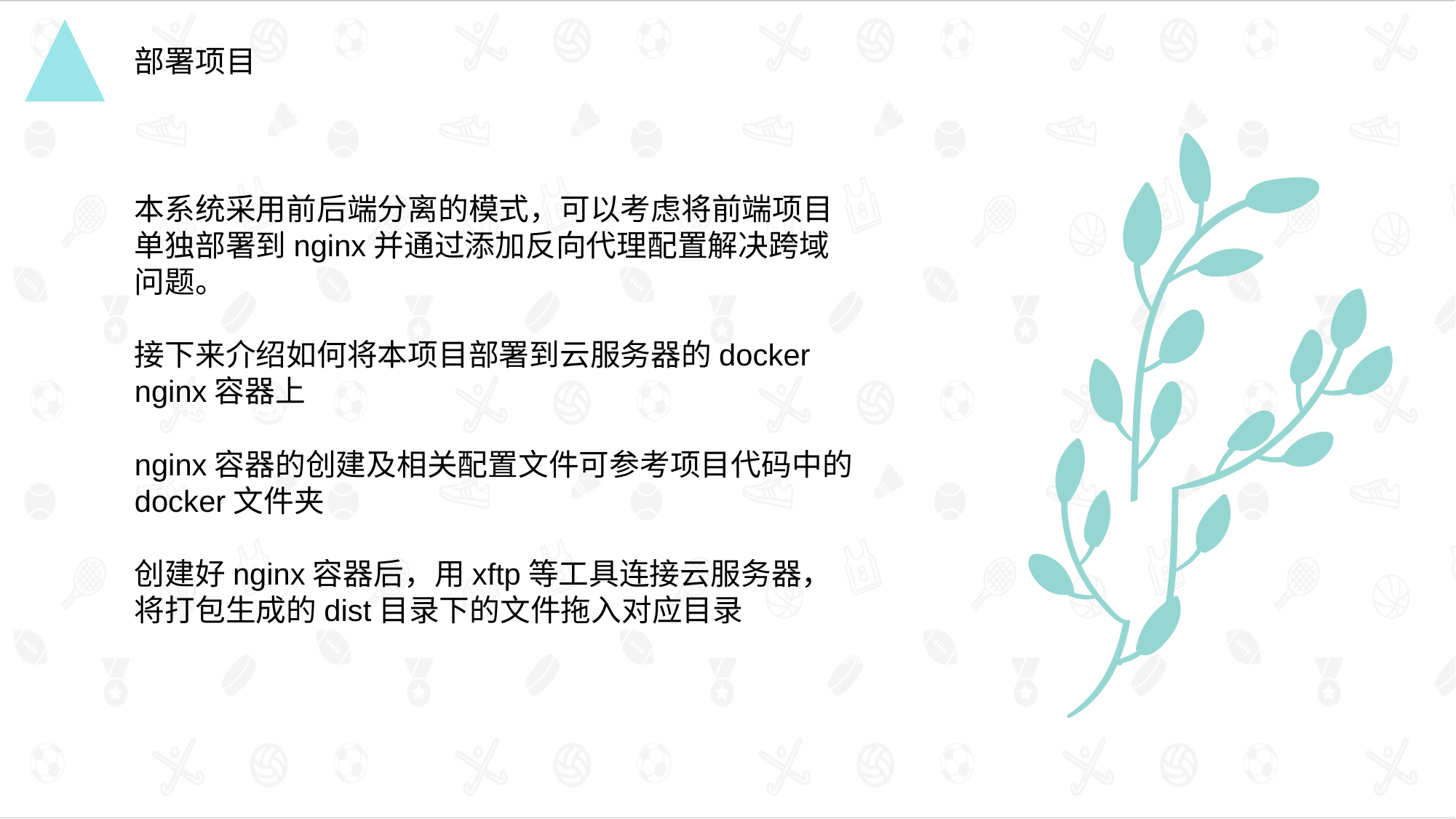

部署项目

本系统采用前后端分离的模式，可以考虑将前端项目单独部署到nginx并通过添加反向代理配置解决跨域问题。

接下来介绍如何将本项目部署到云服务器的docker nginx容器上

nginx容器的创建及相关配置文件可参考项目代码中的docker文件夹

创建好nginx容器后，用xftp等工具连接云服务器，将打包生成的dist目录下的文件拖入对应目录

点击添加文本
点击添加文本

点击添加文本

点击添加文本